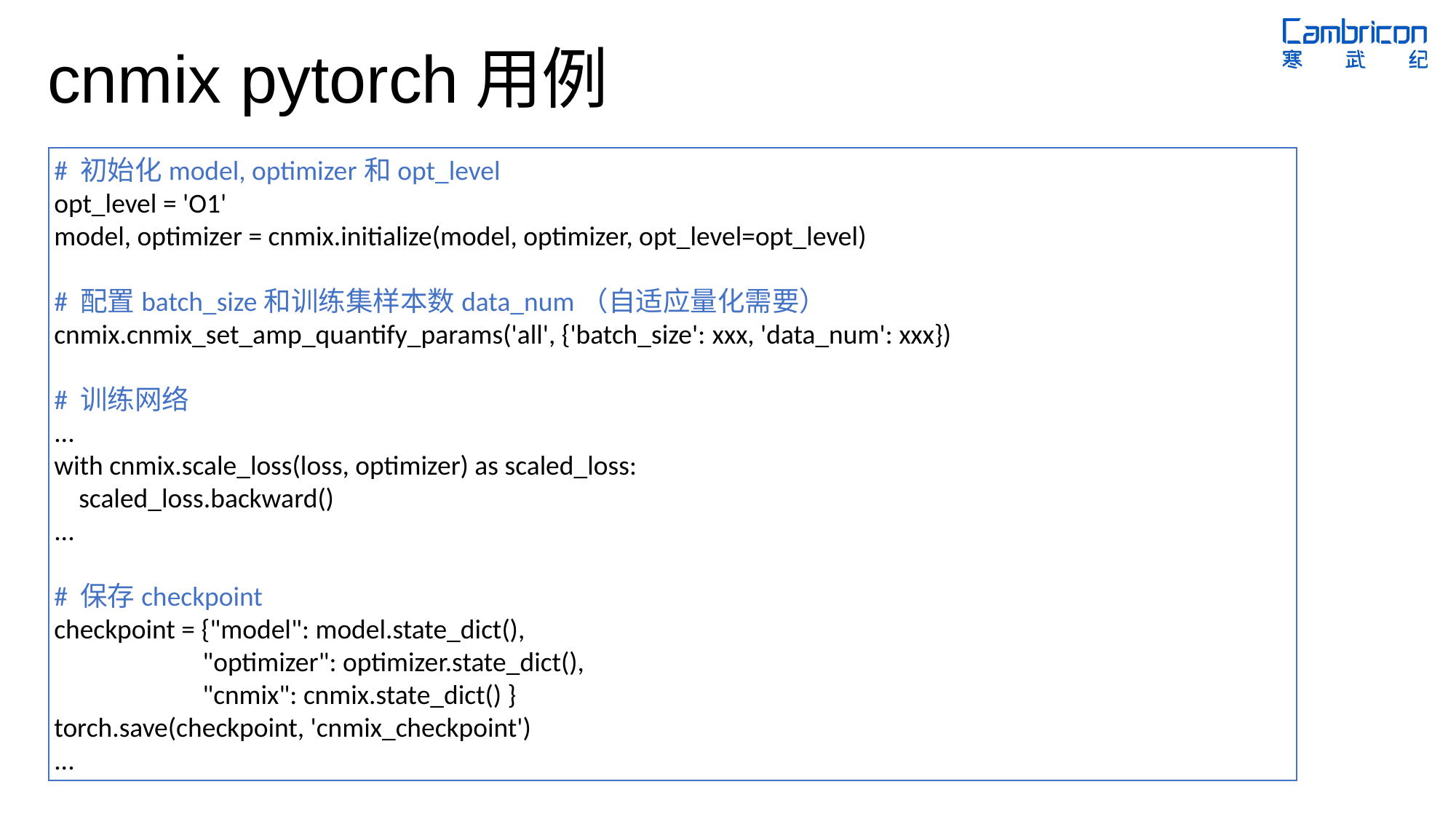

# cnmix pytorch用例
# 初始化model, optimizer和opt_level
opt_level = 'O1'
model, optimizer = cnmix.initialize(model, optimizer, opt_level=opt_level)

# 配置batch_size和训练集样本数data_num（自适应量化需要）
cnmix.cnmix_set_amp_quantify_params('all', {'batch_size': xxx, 'data_num': xxx})

# 训练网络
...
with cnmix.scale_loss(loss, optimizer) as scaled_loss:
    scaled_loss.backward()
...

# 保存checkpoint
checkpoint = {"model": model.state_dict(),
                        "optimizer": optimizer.state_dict(),
                        "cnmix": cnmix.state_dict() }
torch.save(checkpoint, 'cnmix_checkpoint')
...